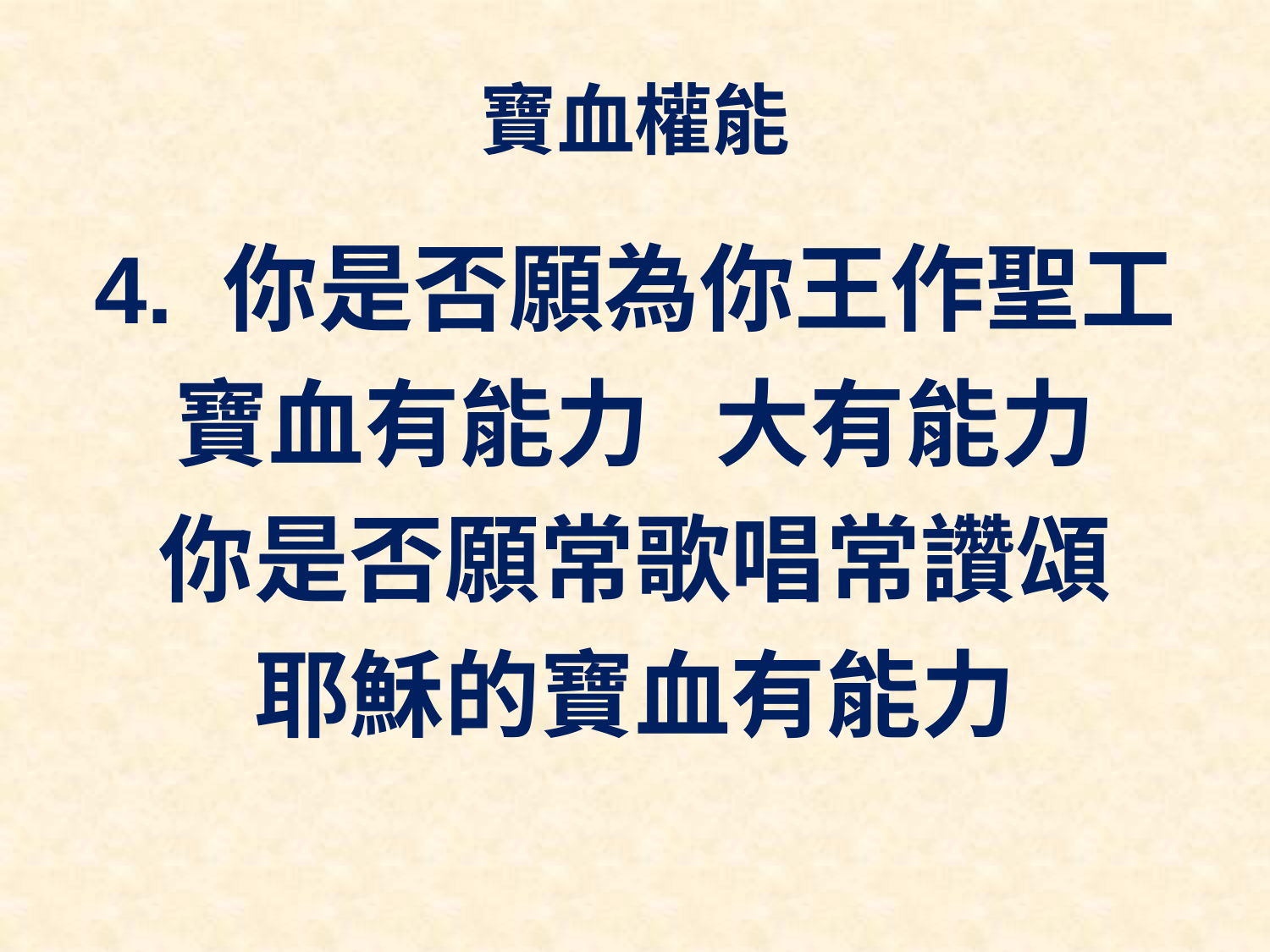

# 寶血權能
4. 你是否願為你王作聖工
寶血有能力   大有能力
你是否願常歌唱常讚頌
耶穌的寶血有能力